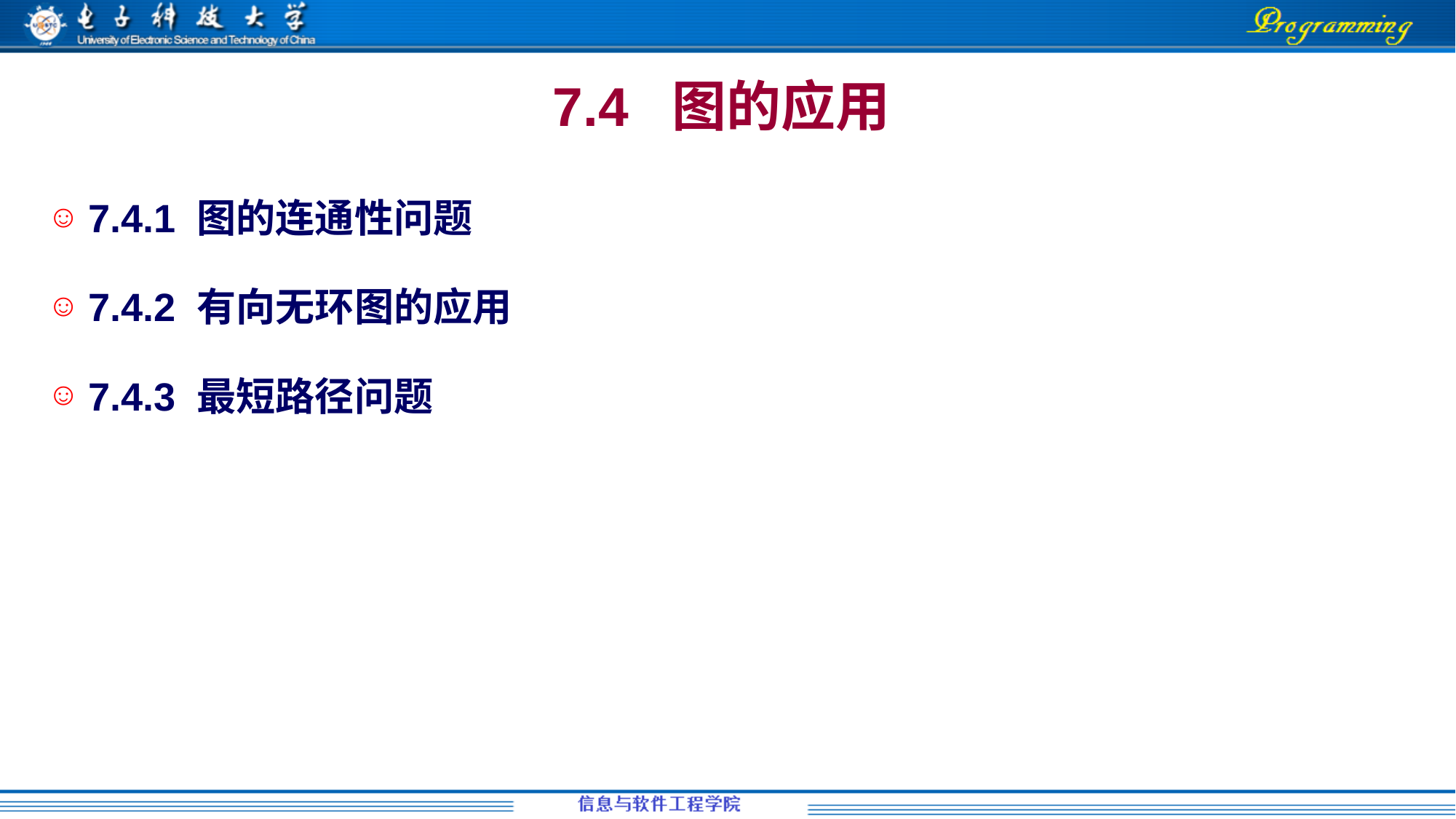

# 7.4  图的应用
7.4.1 图的连通性问题
7.4.2 有向无环图的应用
7.4.3 最短路径问题